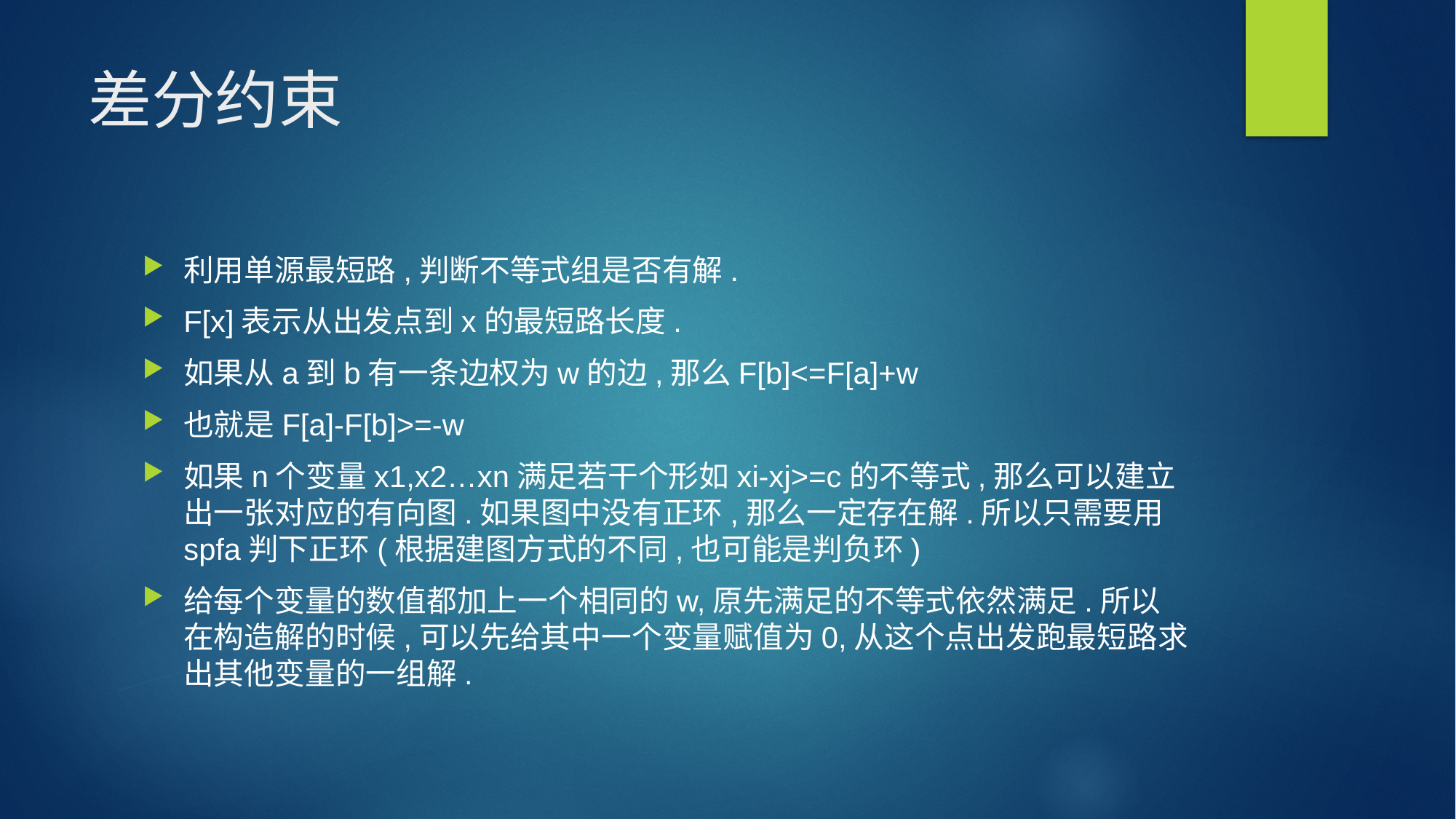

# 差分约束
利用单源最短路,判断不等式组是否有解.
F[x]表示从出发点到x的最短路长度.
如果从a到b有一条边权为w的边,那么F[b]<=F[a]+w
也就是F[a]-F[b]>=-w
如果n个变量x1,x2…xn满足若干个形如xi-xj>=c的不等式,那么可以建立出一张对应的有向图.如果图中没有正环,那么一定存在解.所以只需要用spfa判下正环(根据建图方式的不同,也可能是判负环)
给每个变量的数值都加上一个相同的w,原先满足的不等式依然满足.所以在构造解的时候,可以先给其中一个变量赋值为0,从这个点出发跑最短路求出其他变量的一组解.